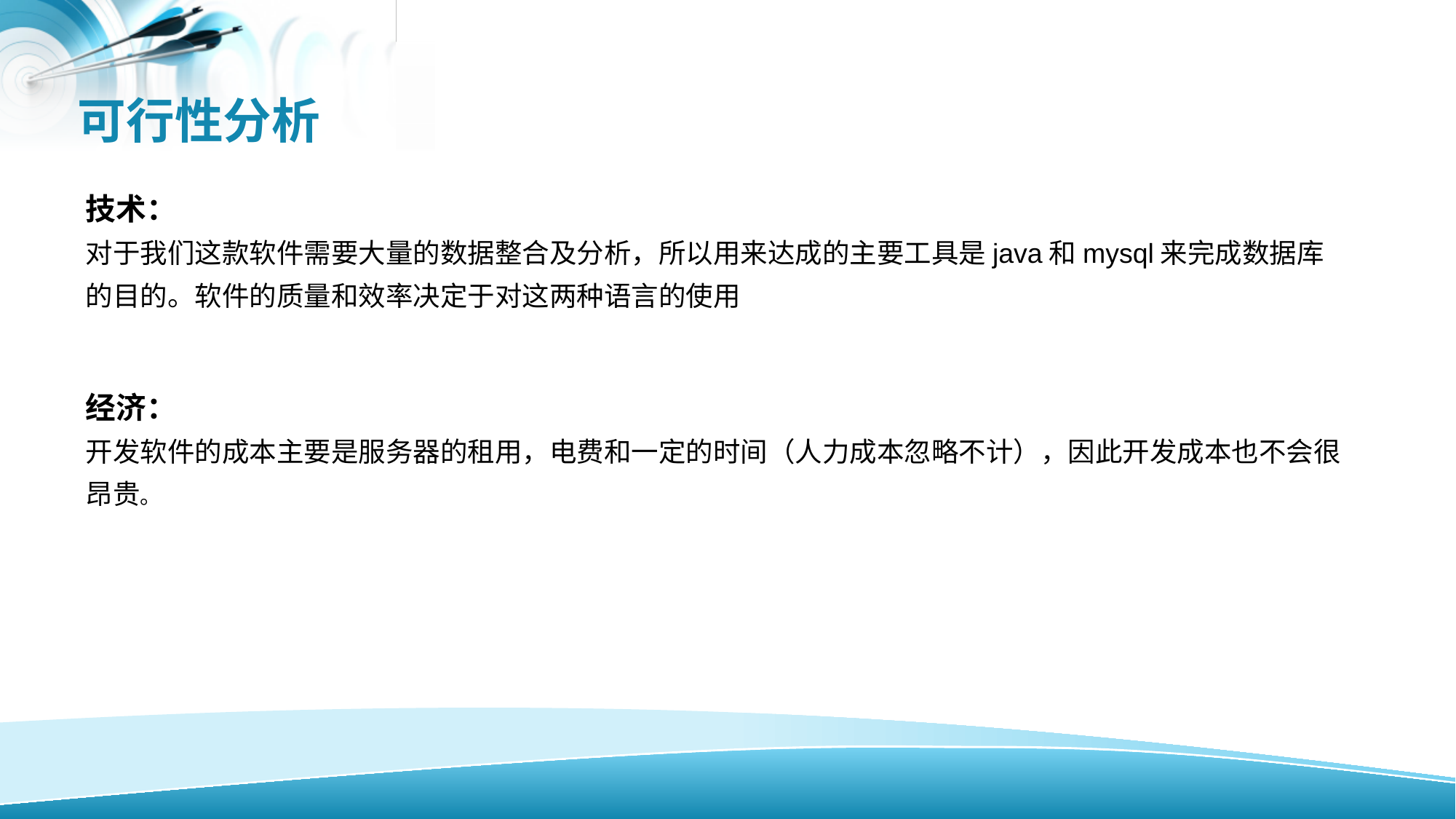

# 可行性分析
技术：
对于我们这款软件需要大量的数据整合及分析，所以用来达成的主要工具是java和mysql来完成数据库的目的。软件的质量和效率决定于对这两种语言的使用

经济：
开发软件的成本主要是服务器的租用，电费和一定的时间（人力成本忽略不计），因此开发成本也不会很昂贵。